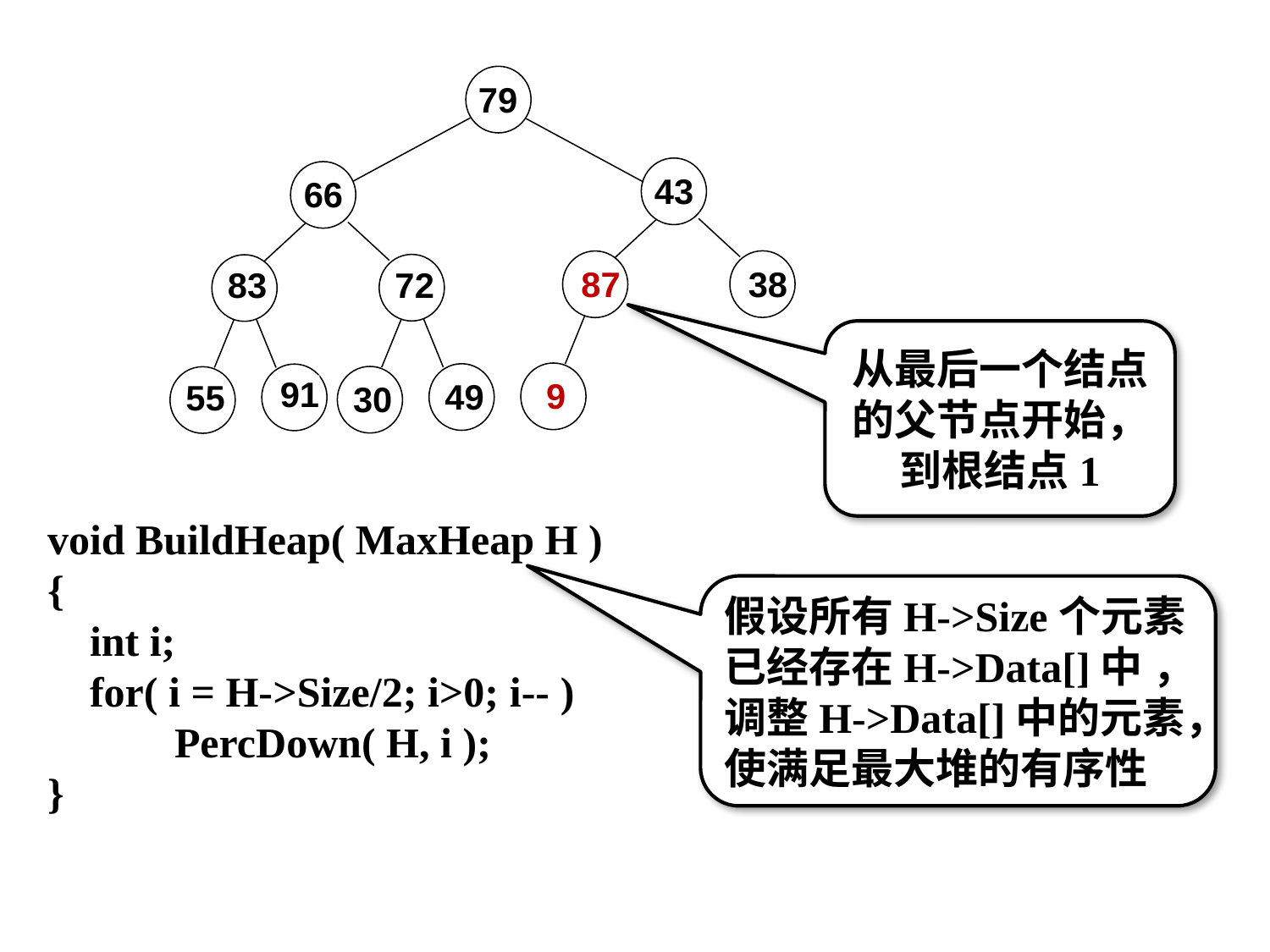

79

43
66

38
87
72
83

91
9
49
55
30
从最后一个结点的父节点开始，到根结点1
void BuildHeap( MaxHeap H )
{
    int i;
    for( i = H->Size/2; i>0; i-- )
	PercDown( H, i );
}
假设所有H->Size个元素已经存在H->Data[]中 ，调整H->Data[]中的元素，使满足最大堆的有序性